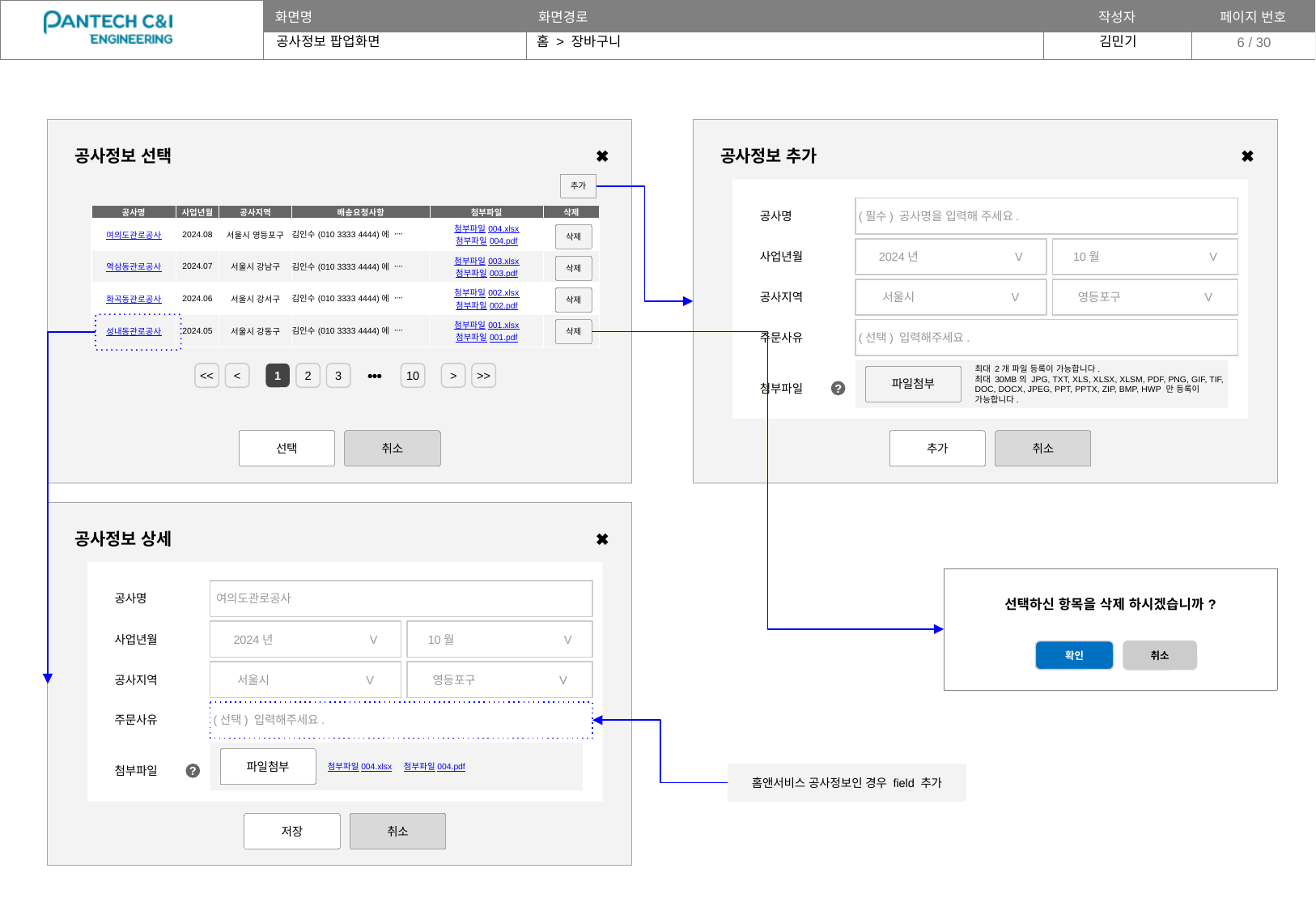

공사정보 팝업화면
홈 > 장바구니
6 / 30

공사정보 선택
✖
공사정보 추가
✖
추가

공사명
 (필수) 공사명을 입력해 주세요.
| 공사명 | 사업년월 | 공사지역 | 배송요청사항 | 첨부파일 | 삭제 |
| --- | --- | --- | --- | --- | --- |
| 여의도관로공사 | 2024.08 | 서울시 영등포구 | 김인수(010 3333 4444)에 ᠁ | 첨부파일004.xlsx 첨부파일004.pdf | ✖ |
| 역삼동관로공사 | 2024.07 | 서울시 강남구 | 김인수(010 3333 4444)에 ᠁ | 첨부파일003.xlsx 첨부파일003.pdf | ✖ |
| 화곡동관로공사 | 2024.06 | 서울시 강서구 | 김인수(010 3333 4444)에 ᠁ | 첨부파일002.xlsx 첨부파일002.pdf | ✖ |
| 성내동관로공사 | 2024.05 | 서울시 강동구 | 김인수(010 3333 4444)에 ᠁ | 첨부파일001.xlsx 첨부파일001.pdf | ✖ |
삭제
사업년월
2024년                             V
10월                                 V
삭제
공사지역
서울시                             V
영등포구                         V
삭제

주문사유
 (선택) 입력해주세요.
삭제
최대 2개 파일 등록이 가능합니다.
최대 30MB의 JPG, TXT, XLS, XLSX, XLSM, PDF, PNG, GIF, TIF, DOC, DOCX, JPEG, PPT, PPTX, ZIP, BMP, HWP 만 등록이 가능합니다.
<<
<
1
2
3
⦁⦁⦁
10
>
>>
파일첨부
첨부파일
?
선택
취소
추가
취소

공사정보 상세
✖

| 선택하신 항목을 삭제 하시겠습니까? |
| --- |
공사명
 여의도관로공사
2024년                             V
10월                                 V
사업년월
확인
취소
공사지역
서울시                             V
영등포구                         V
주문사유
 (선택) 입력해주세요.
첨부파일004.xlsx    첨부파일004.pdf
파일첨부
첨부파일
?
홈앤서비스 공사정보인 경우 field 추가
저장
취소